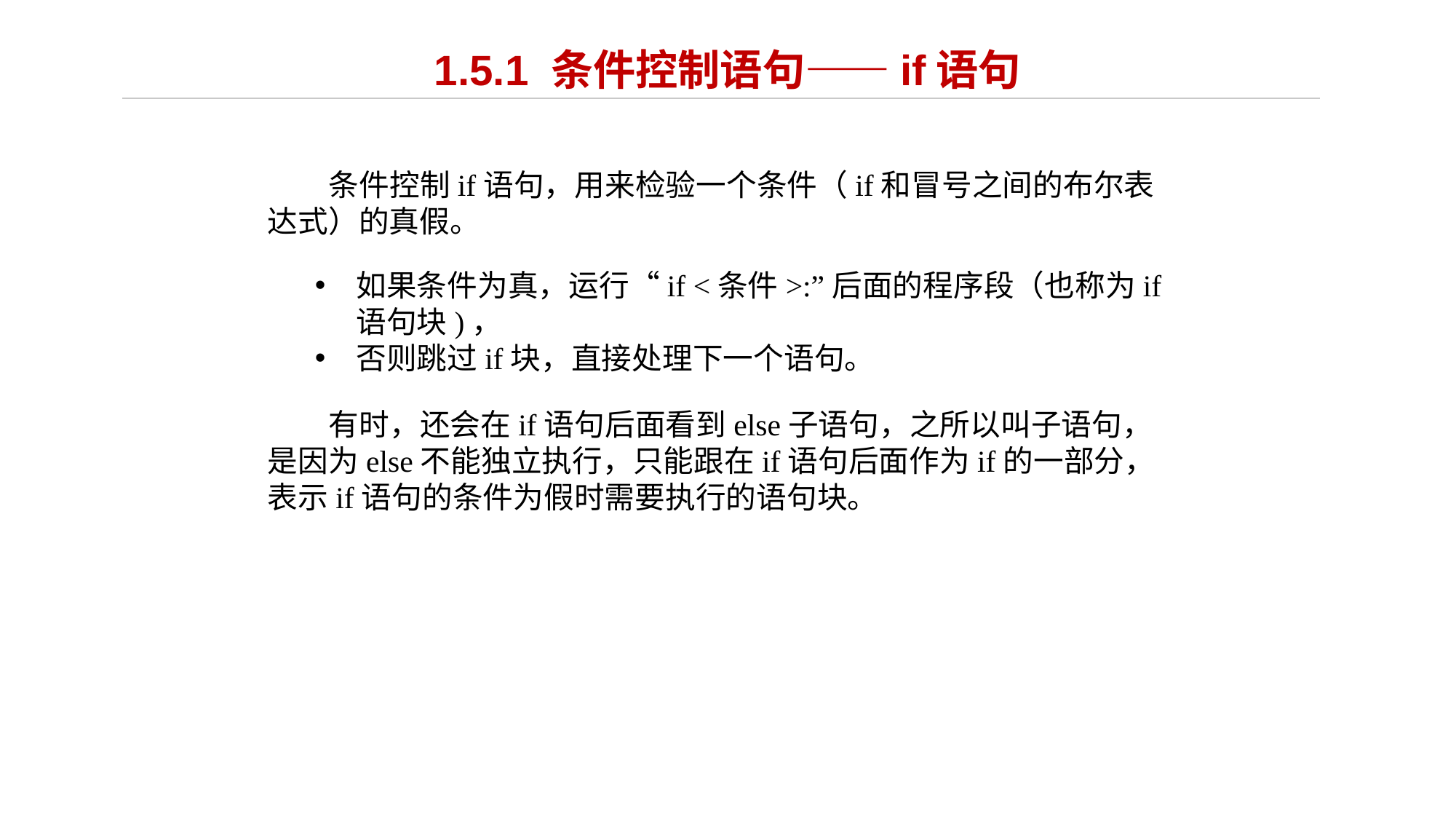

# 1.5.1 条件控制语句——if语句
        条件控制if语句，用来检验一个条件（if和冒号之间的布尔表达式）的真假。
如果条件为真，运行“if <条件>:”后面的程序段（也称为if语句块)，
否则跳过if块，直接处理下一个语句。
        有时，还会在if语句后面看到else子语句，之所以叫子语句，是因为else不能独立执行，只能跟在if语句后面作为if的一部分，表示if语句的条件为假时需要执行的语句块。